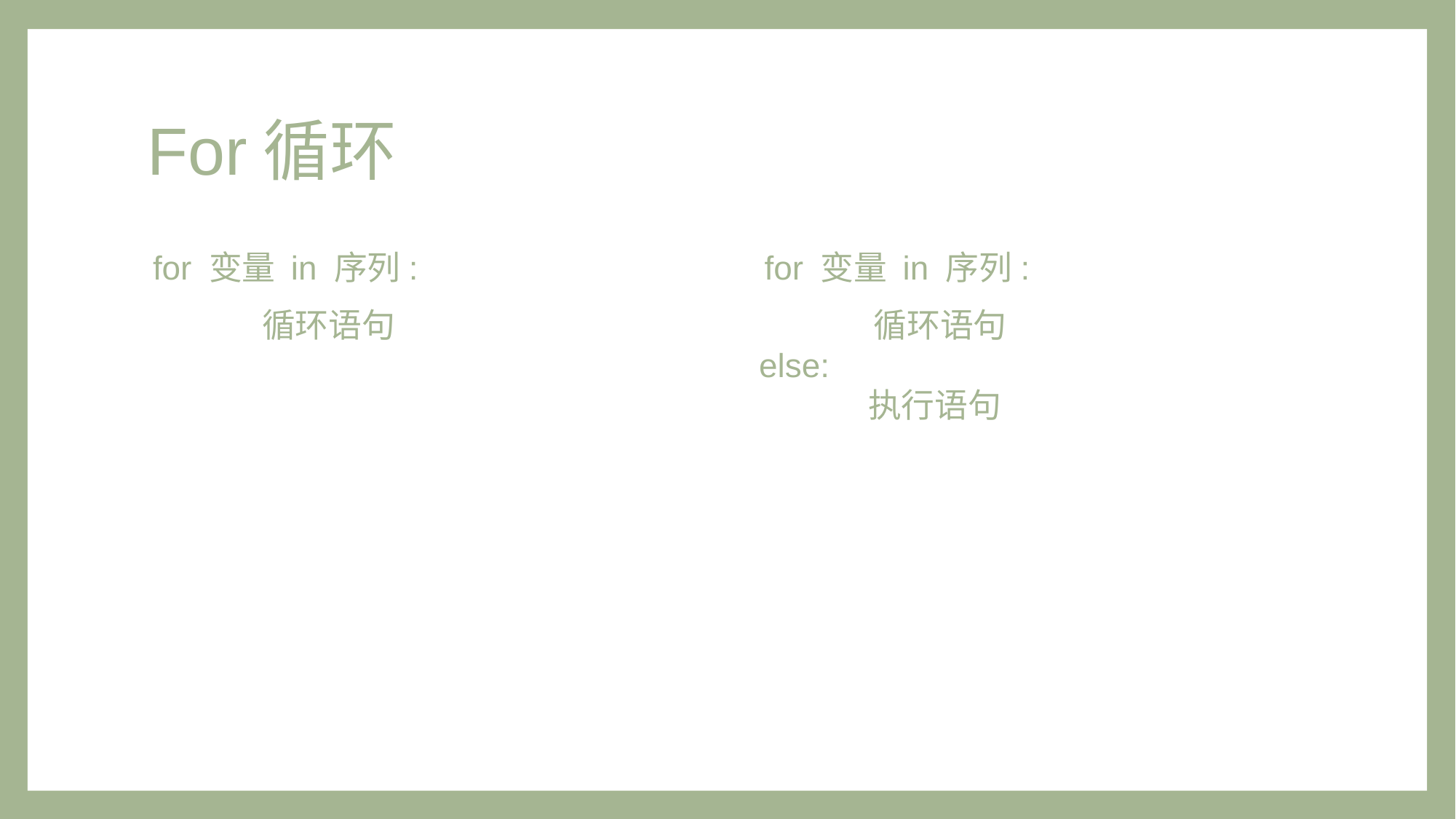

# For循环
for 变量 in 序列:
	循环语句

for 变量 in 序列:
	循环语句
else:
	执行语句